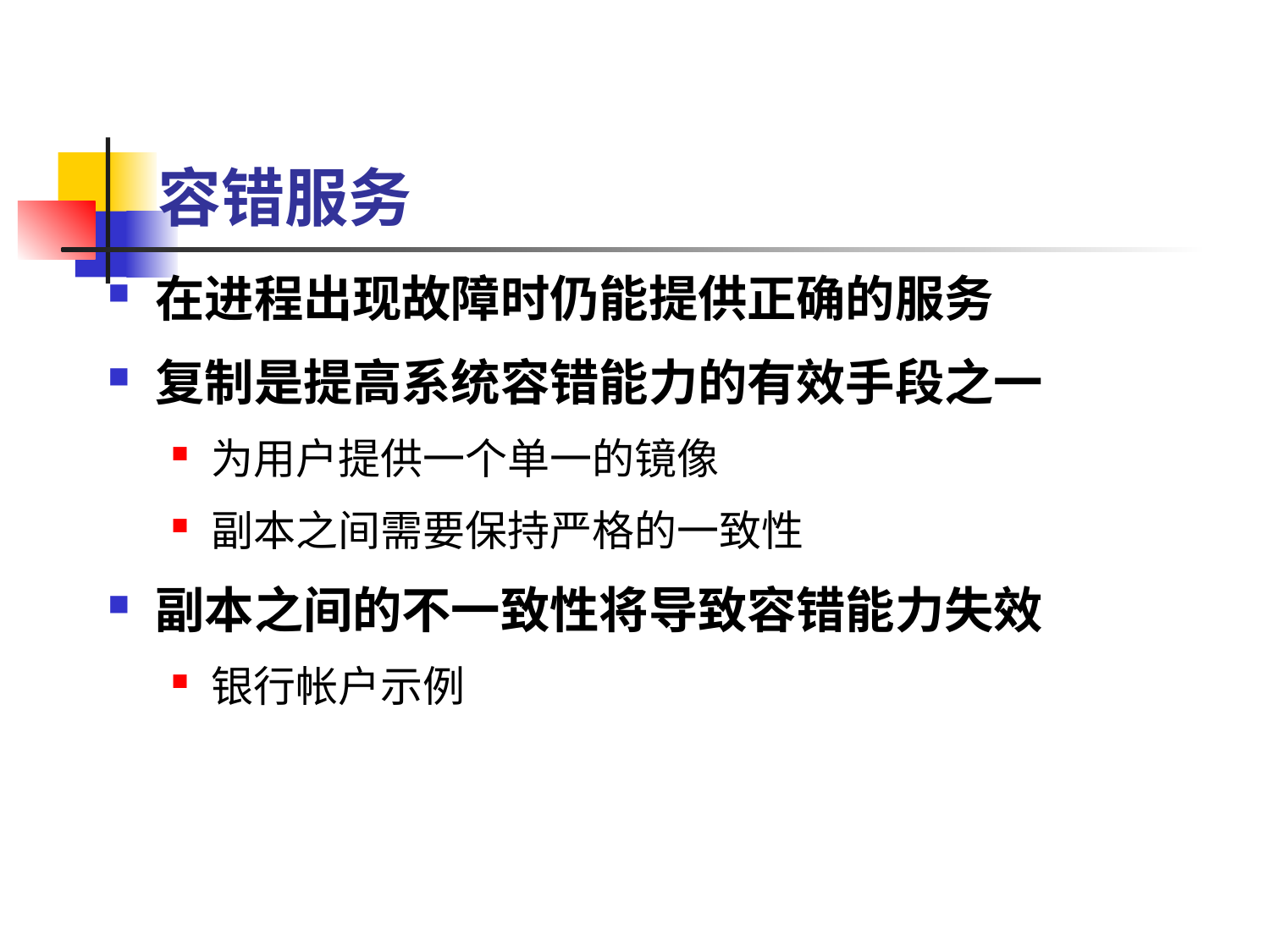

# 容错服务
在进程出现故障时仍能提供正确的服务
复制是提高系统容错能力的有效手段之一
为用户提供一个单一的镜像
副本之间需要保持严格的一致性
副本之间的不一致性将导致容错能力失效
银行帐户示例